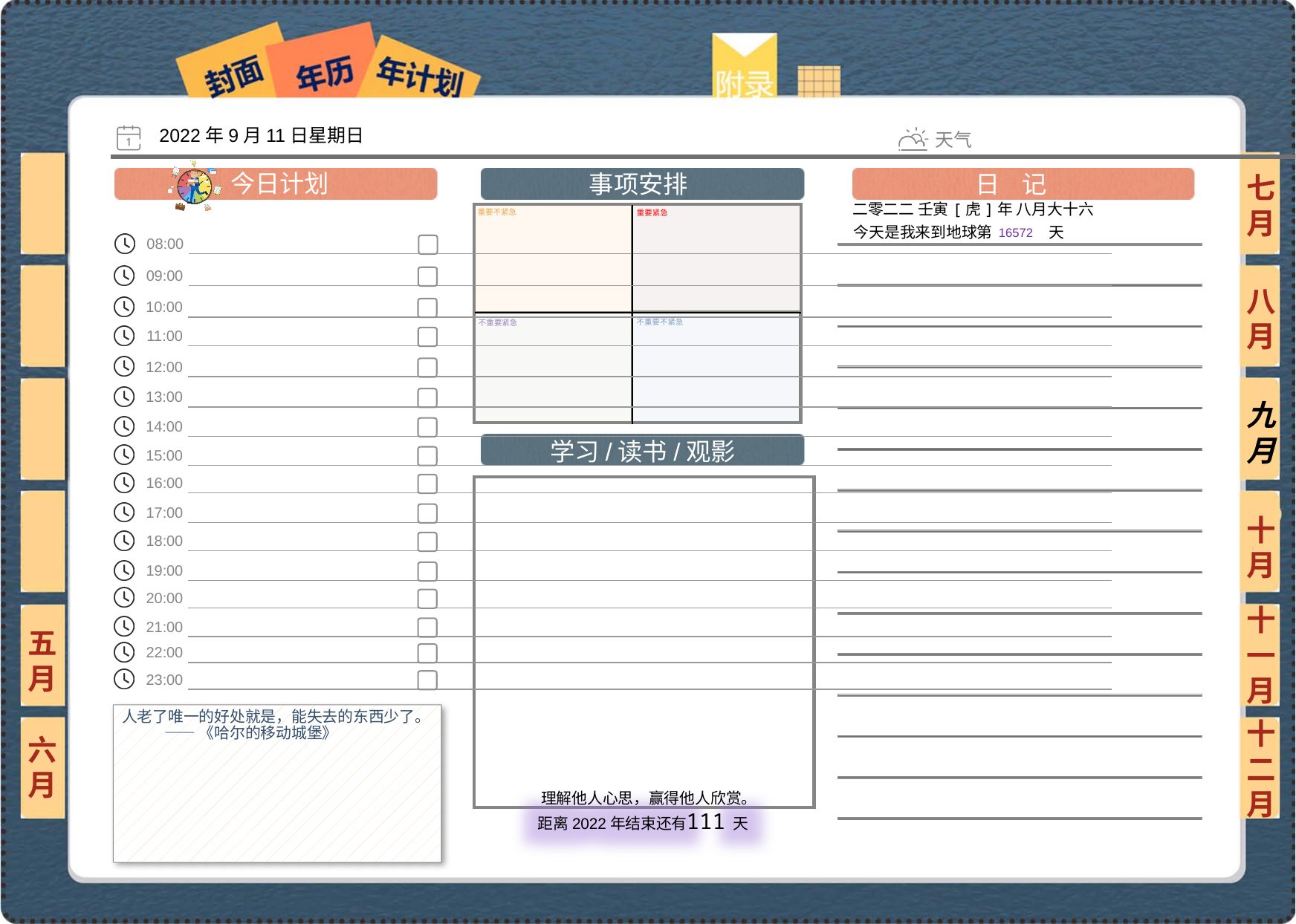

2022年9月11日星期日
七月
二零二二 壬寅[虎]年 八月大十六
16572
八月
九月
十月
十一月
五月
人老了唯一的好处就是，能失去的东西少了。—— 《哈尔的移动城堡》

六月
十二月
111
 理解他人心思，赢得他人欣赏。